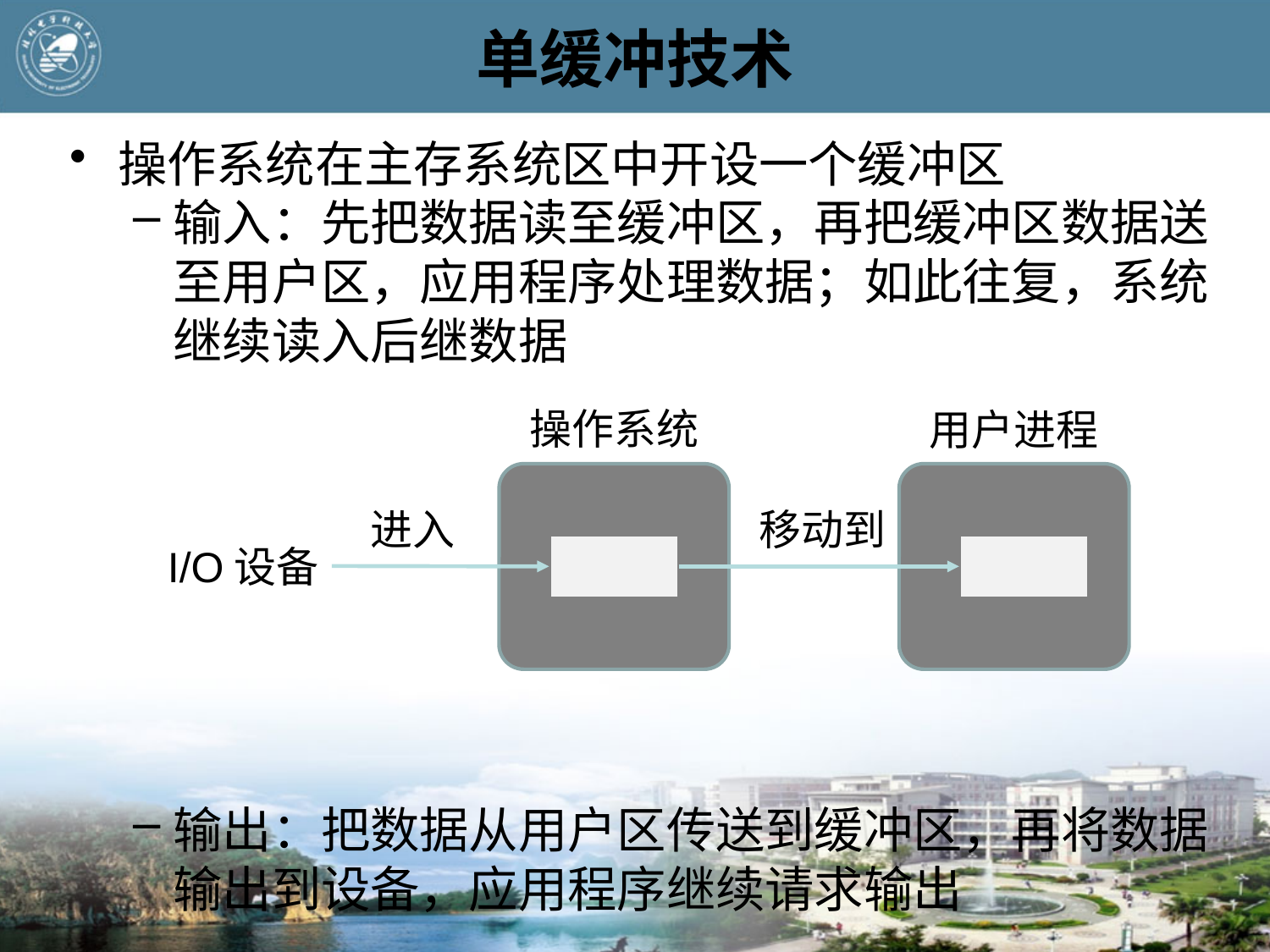

# 单缓冲技术
操作系统在主存系统区中开设一个缓冲区
输入：先把数据读至缓冲区，再把缓冲区数据送至用户区，应用程序处理数据；如此往复，系统继续读入后继数据

输出：把数据从用户区传送到缓冲区，再将数据输出到设备，应用程序继续请求输出
操作系统
用户进程

进入
移动到
I/O设备